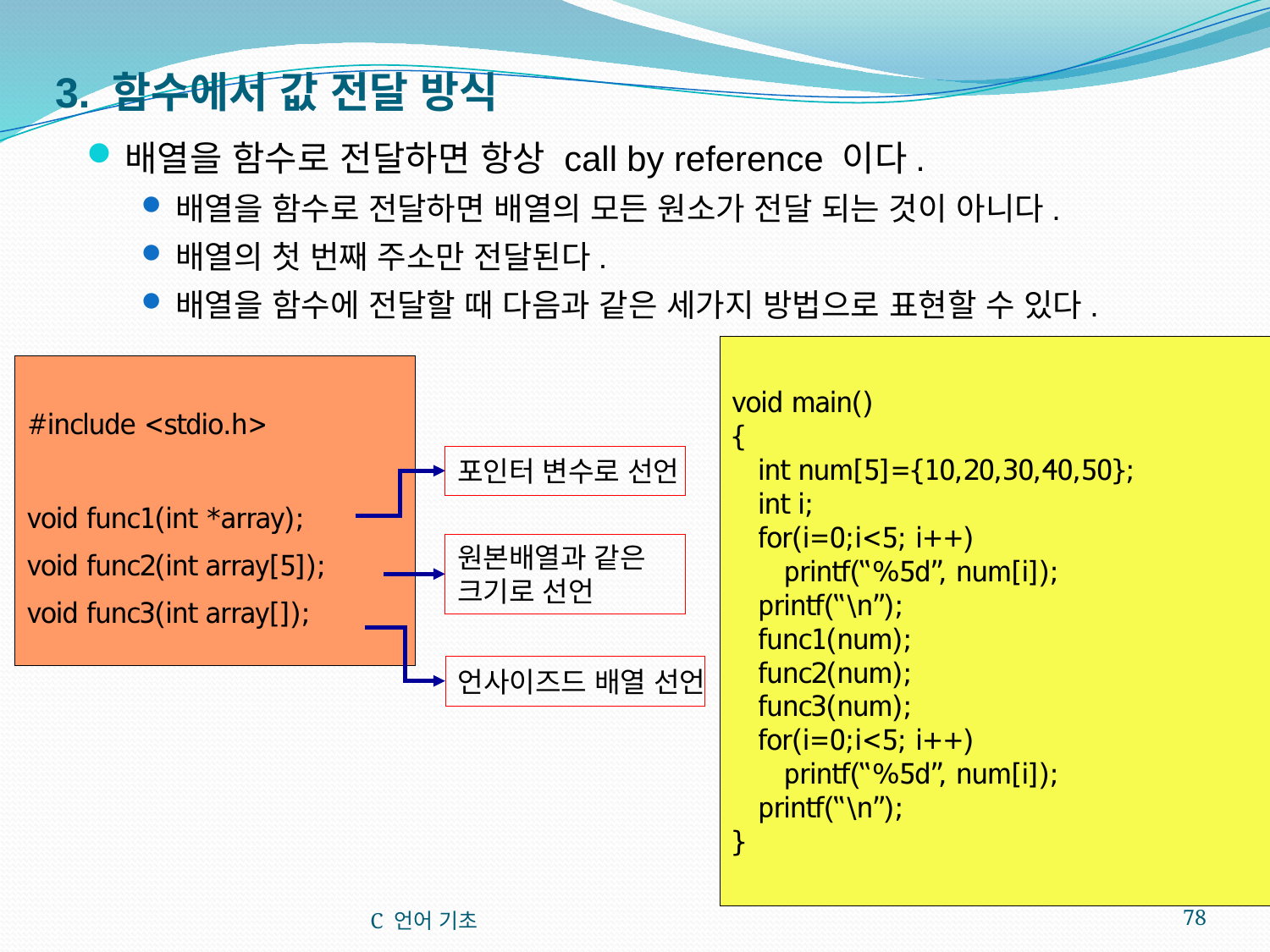

# 3. 함수에서 값 전달 방식
배열을 함수로 전달하면 항상 call by reference 이다.
배열을 함수로 전달하면 배열의 모든 원소가 전달 되는 것이 아니다.
배열의 첫 번째 주소만 전달된다.
배열을 함수에 전달할 때 다음과 같은 세가지 방법으로 표현할 수 있다.
void main()
{
   int num[5]={10,20,30,40,50};
   int i;
   for(i=0;i<5; i++)
      printf(“%5d”, num[i]);
   printf(“\n”);
   func1(num);
   func2(num);
   func3(num);
   for(i=0;i<5; i++)
      printf(“%5d”, num[i]);
   printf(“\n”);
}
#include <stdio.h>

void func1(int *array);
void func2(int array[5]);
void func3(int array[]);
포인터 변수로 선언
원본배열과 같은
크기로 선언
언사이즈드 배열 선언
C 언어 기초
78